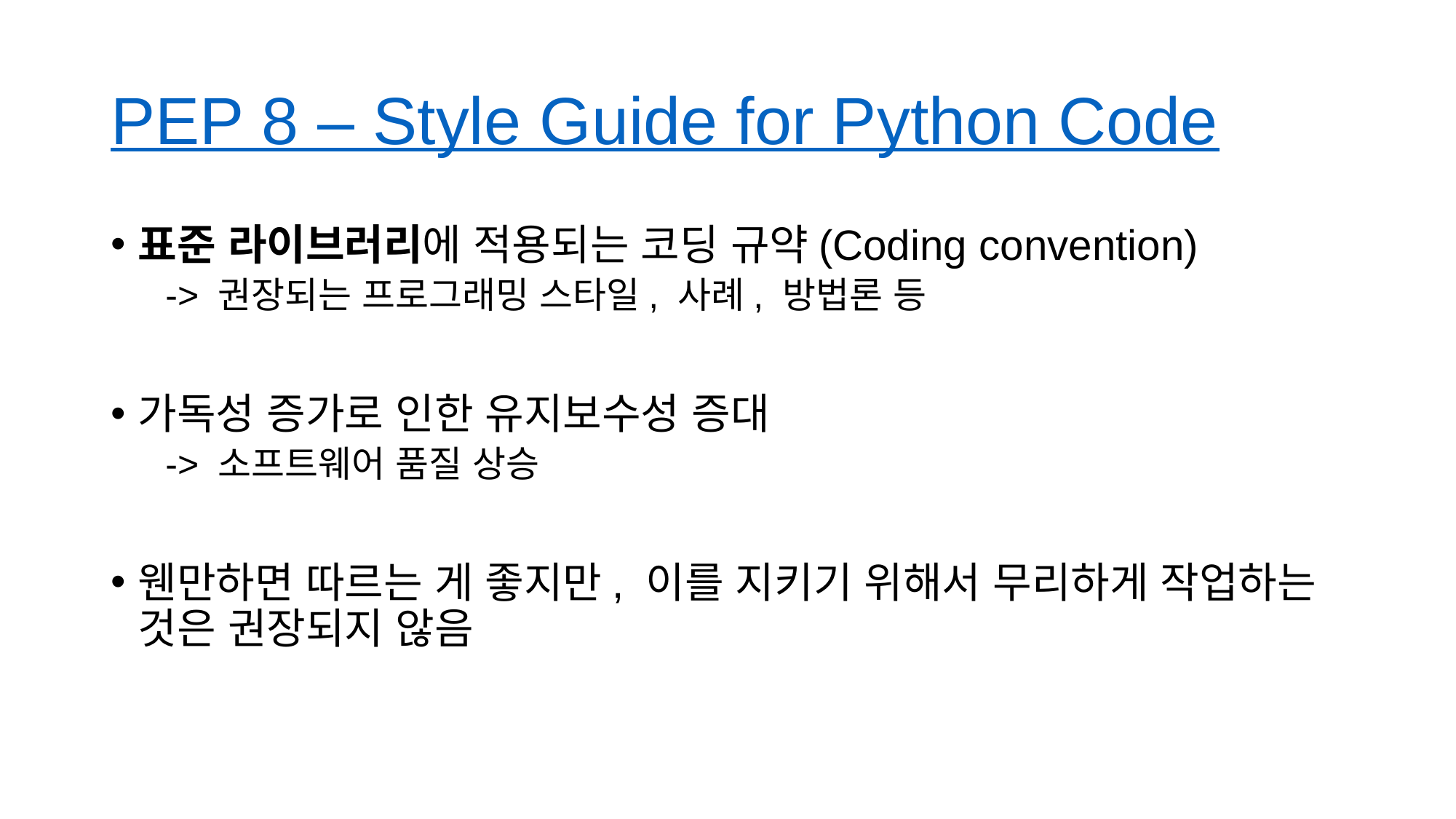

# PEP 8 – Style Guide for Python Code
표준 라이브러리에 적용되는 코딩 규약(Coding convention)
-> 권장되는 프로그래밍 스타일, 사례, 방법론 등

가독성 증가로 인한 유지보수성 증대
-> 소프트웨어 품질 상승

웬만하면 따르는 게 좋지만, 이를 지키기 위해서 무리하게 작업하는 것은 권장되지 않음